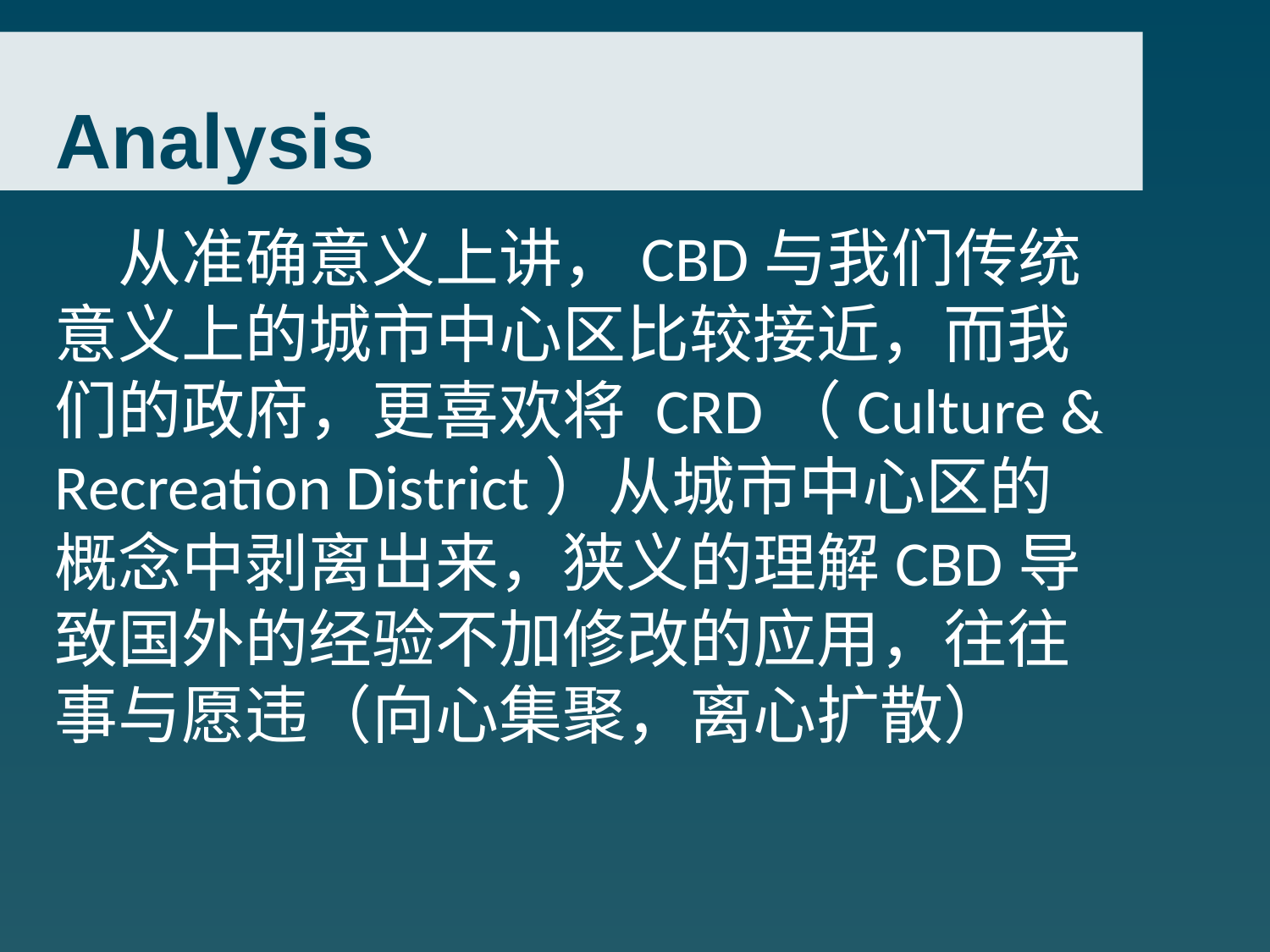

# Analysis
从准确意义上讲，CBD与我们传统意义上的城市中心区比较接近，而我们的政府，更喜欢将 CRD（Culture & Recreation District）从城市中心区的概念中剥离出来，狭义的理解CBD导致国外的经验不加修改的应用，往往事与愿违（向心集聚，离心扩散）